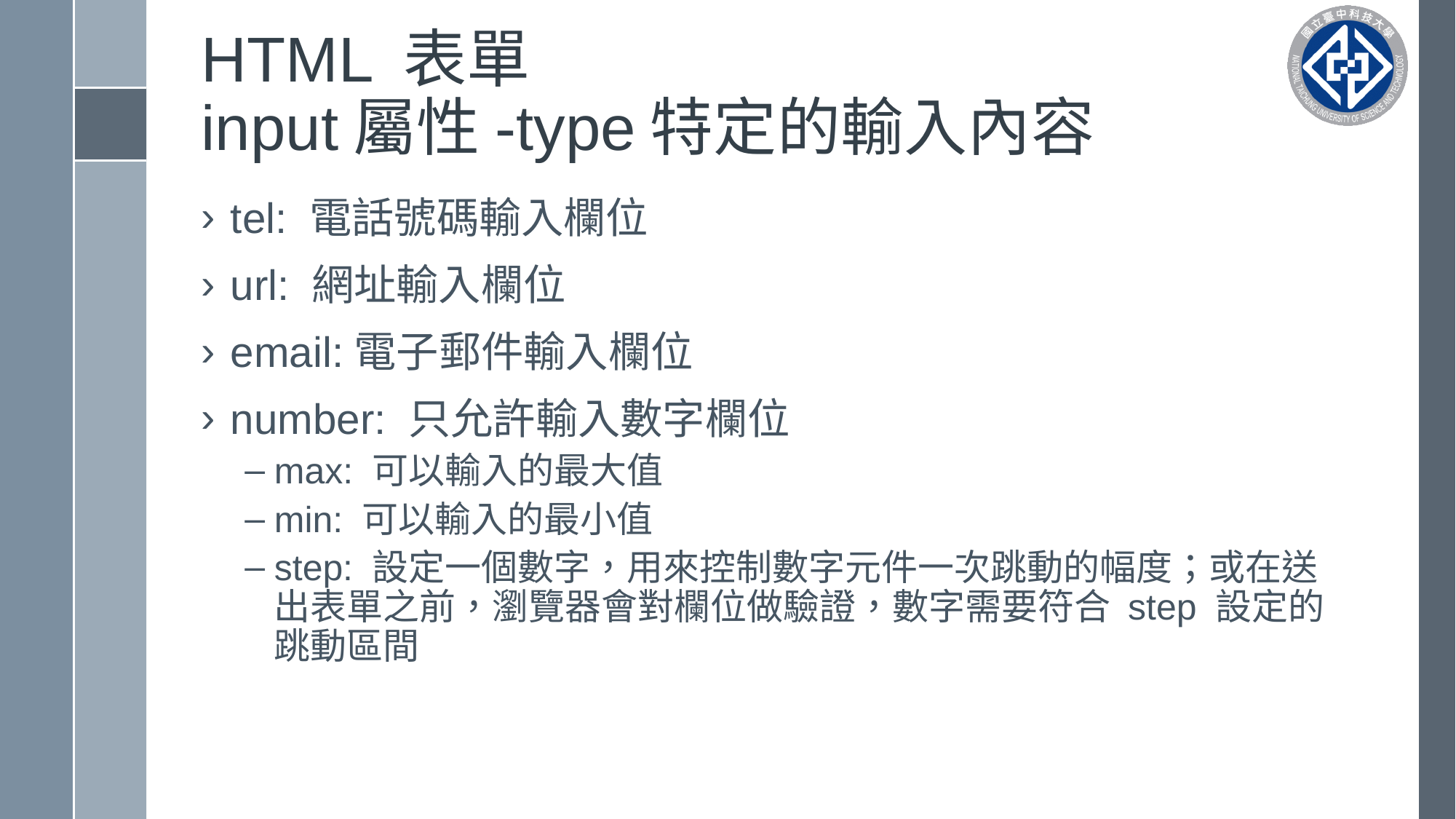

# HTML 表單 input屬性-type特定的輸入內容
tel: 電話號碼輸入欄位
url: 網址輸入欄位
email:電子郵件輸入欄位
number: 只允許輸入數字欄位
max: 可以輸入的最大值
min: 可以輸入的最小值
step: 設定一個數字，用來控制數字元件一次跳動的幅度；或在送出表單之前，瀏覽器會對欄位做驗證，數字需要符合 step 設定的跳動區間